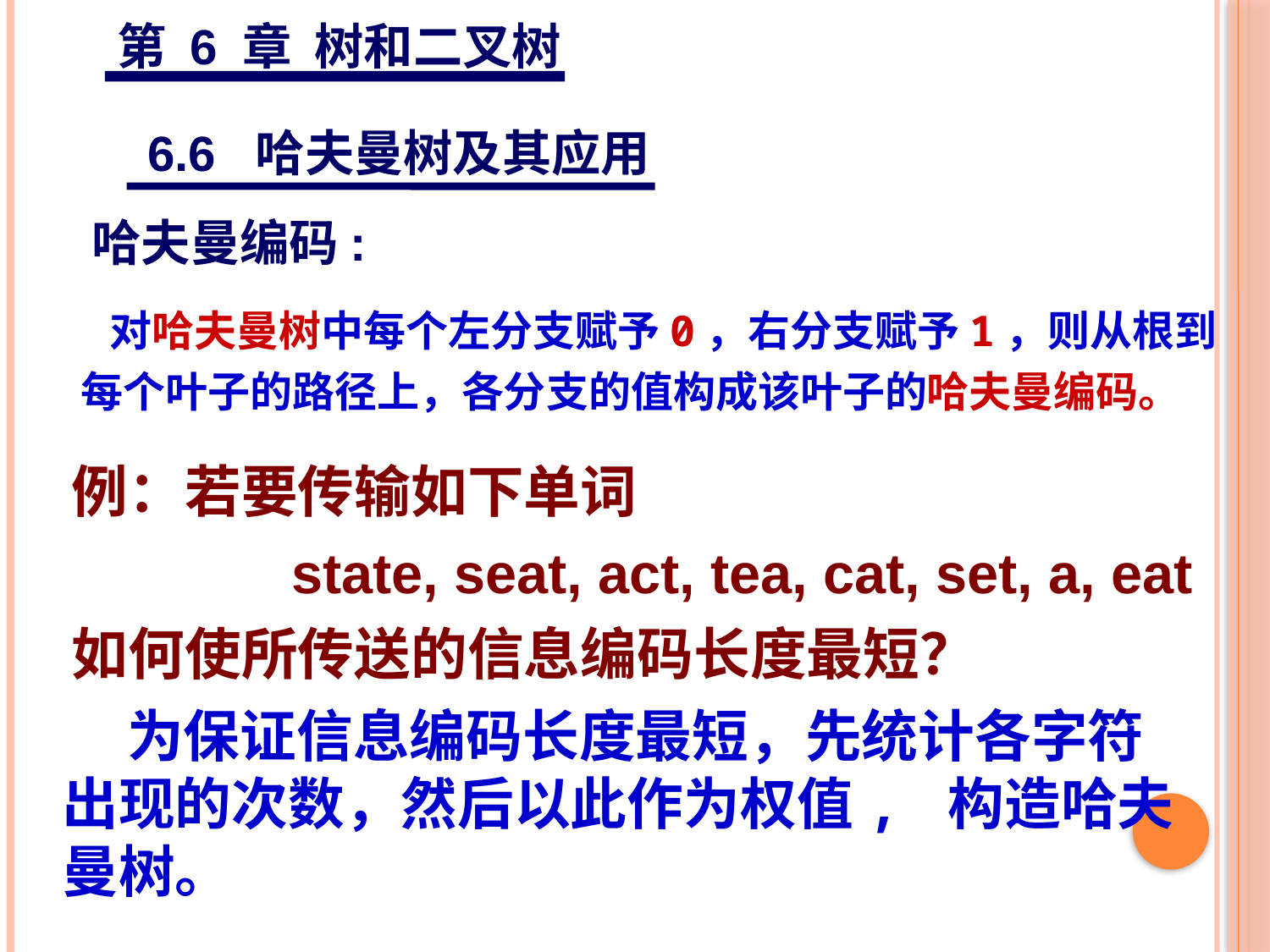

第 6 章  树和二叉树

6.6  哈夫曼树及其应用

# 哈夫曼编码:
      对哈夫曼树中每个左分支赋予0，右分支赋予1，则从根到每个叶子的路径上，各分支的值构成该叶子的哈夫曼编码。
例：若要传输如下单词
              state, seat, act, tea, cat, set, a, eat
如何使所传送的信息编码长度最短？
    为保证信息编码长度最短，先统计各字符出现的次数，然后以此作为权值, 构造哈夫曼树。